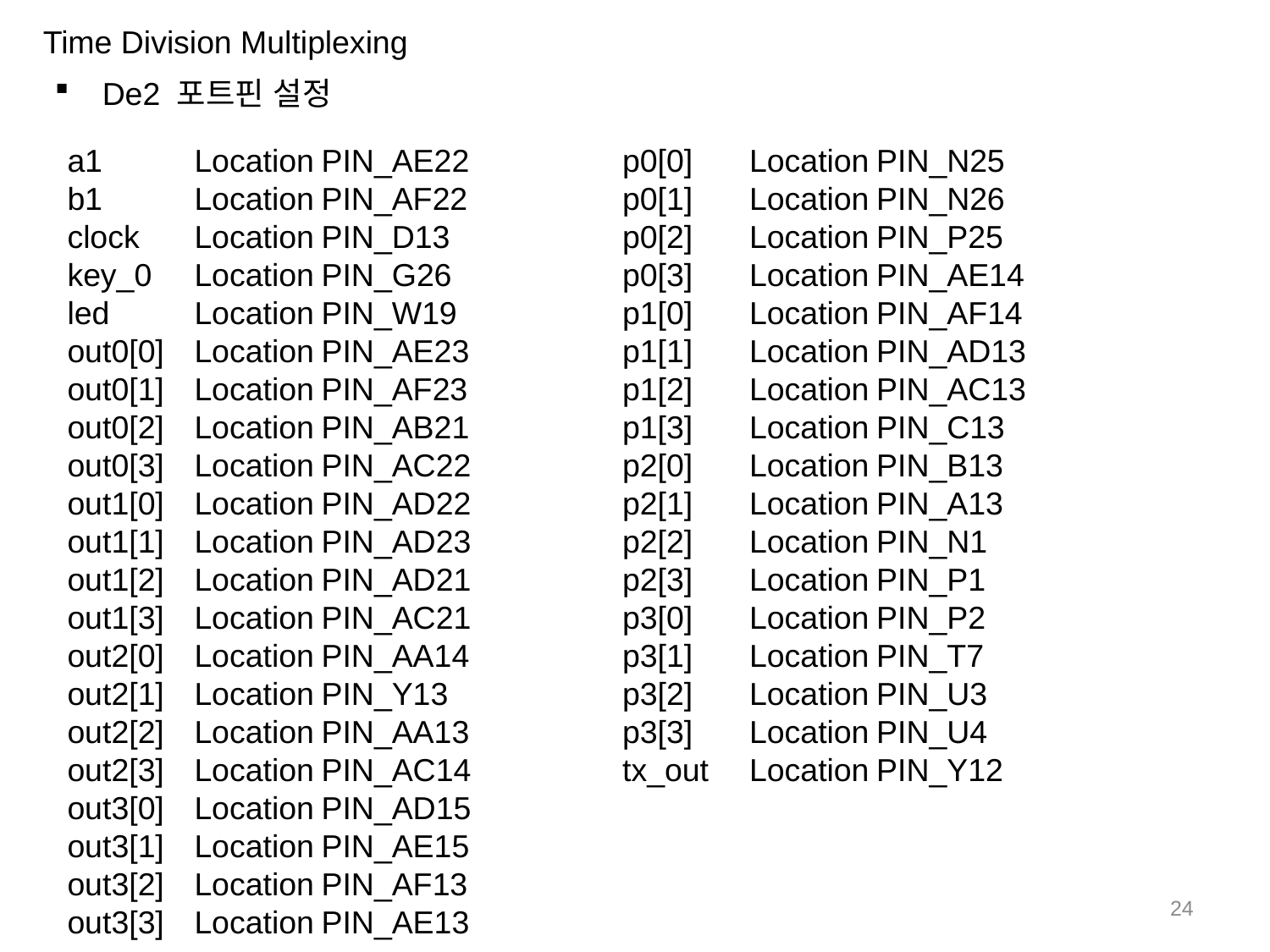

Time Division Multiplexing
De2 포트핀 설정
a1	Location	PIN_AE22
b1	Location	PIN_AF22
clock	Location	PIN_D13
key_0	Location	PIN_G26
led	Location	PIN_W19
out0[0]	Location	PIN_AE23
out0[1]	Location	PIN_AF23
out0[2]	Location	PIN_AB21
out0[3]	Location	PIN_AC22
out1[0]	Location	PIN_AD22
out1[1]	Location	PIN_AD23
out1[2]	Location	PIN_AD21
out1[3]	Location	PIN_AC21
out2[0]	Location	PIN_AA14
out2[1]	Location	PIN_Y13
out2[2]	Location	PIN_AA13
out2[3]	Location	PIN_AC14
out3[0]	Location	PIN_AD15
out3[1]	Location	PIN_AE15
out3[2]	Location	PIN_AF13
out3[3]	Location	PIN_AE13
p0[0]	Location	PIN_N25
p0[1]	Location	PIN_N26
p0[2]	Location	PIN_P25
p0[3]	Location	PIN_AE14
p1[0]	Location	PIN_AF14
p1[1]	Location	PIN_AD13
p1[2]	Location	PIN_AC13
p1[3]	Location	PIN_C13
p2[0]	Location	PIN_B13
p2[1]	Location	PIN_A13
p2[2]	Location	PIN_N1
p2[3]	Location	PIN_P1
p3[0]	Location	PIN_P2
p3[1]	Location	PIN_T7
p3[2]	Location	PIN_U3
p3[3]	Location	PIN_U4
tx_out	Location	PIN_Y12
24